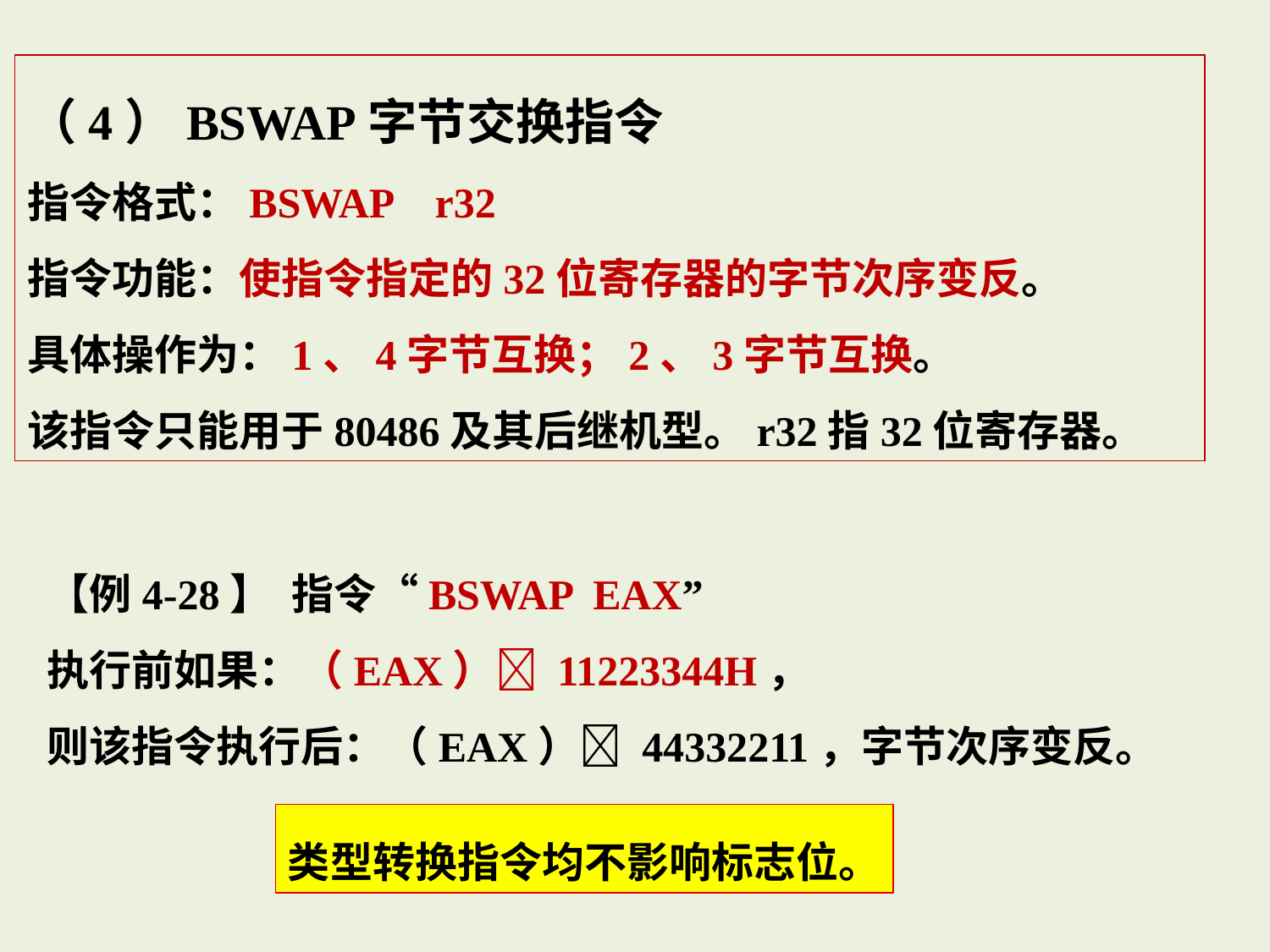

（4）BSWAP字节交换指令
指令格式：BSWAP    r32
指令功能：使指令指定的32位寄存器的字节次序变反。
具体操作为：1、4字节互换；2、3字节互换。
该指令只能用于80486及其后继机型。r32指32位寄存器。
【例4-28】  指令“BSWAP  EAX”
执行前如果：（EAX）= 11223344H，
则该指令执行后：（EAX）= 44332211，字节次序变反。
类型转换指令均不影响标志位。
135